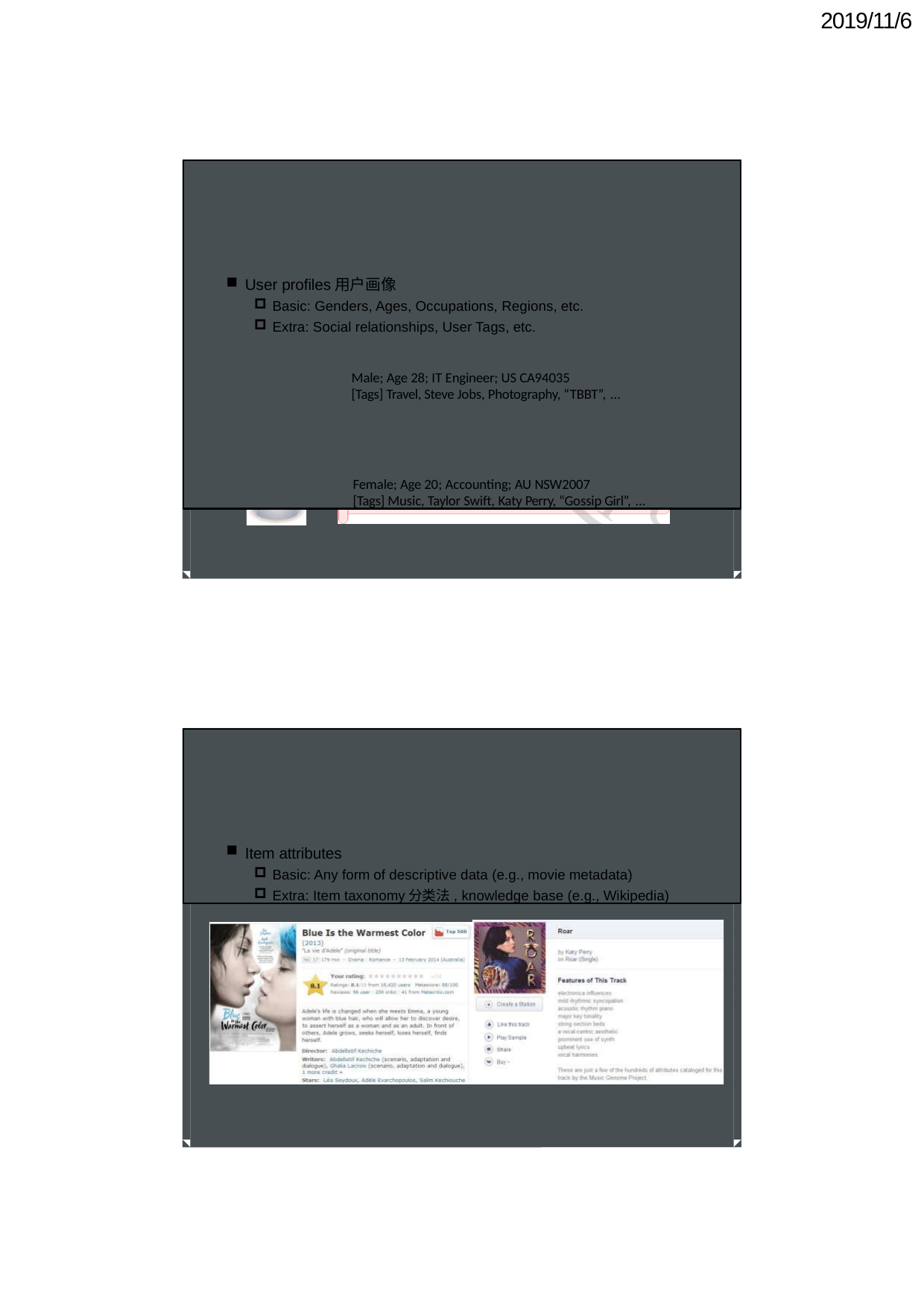

2019/11/6

User profiles用户画像
Basic: Genders, Ages, Occupations, Regions, etc.
Extra: Social relationships, User Tags, etc.

Male; Age 28; IT Engineer; US CA94035
[Tags] Travel, Steve Jobs, Photography, “TBBT”, …

Female; Age 20; Accounting; AU NSW2007
[Tags] Music, Taylor Swift, Katy Perry, “Gossip Girl”, …

Item attributes
Basic: Any form of descriptive data (e.g., movie metadata)
Extra: Item taxonomy分类法, knowledge base (e.g., Wikipedia)